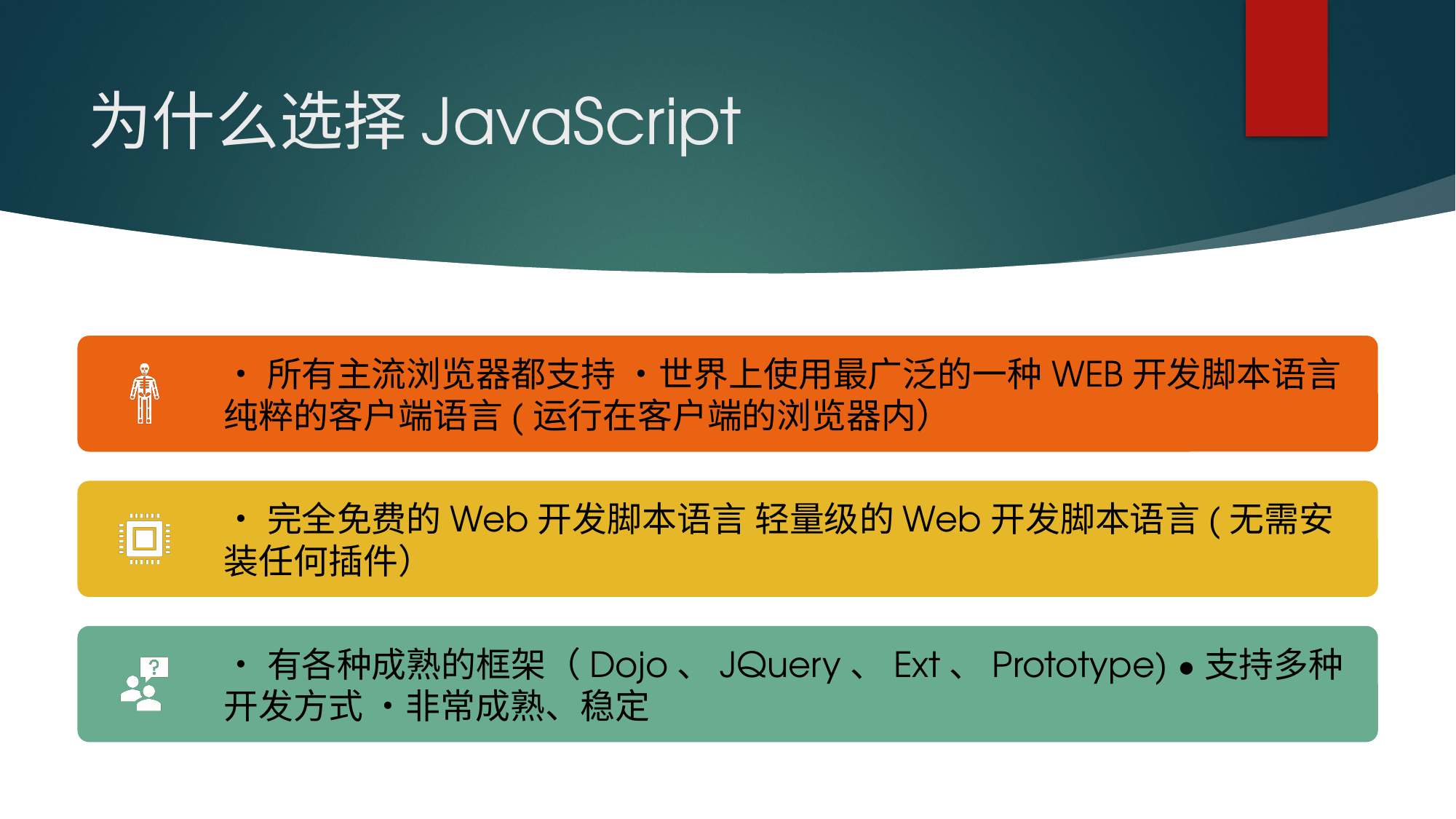

# 为什么选择JavaScript

•所有主流浏览器都支持 •世界上使用最广泛的一种WEB开发脚本语言 纯粹的客户端语言(运行在客户端的浏览器内）
•完全免费的Web开发脚本语言 轻量级的Web开发脚本语言(无需安装任何插件）
•有各种成熟的框架（Dojo、JQuery、Ext、Prototype) •支持多种开发方式 •非常成熟、稳定